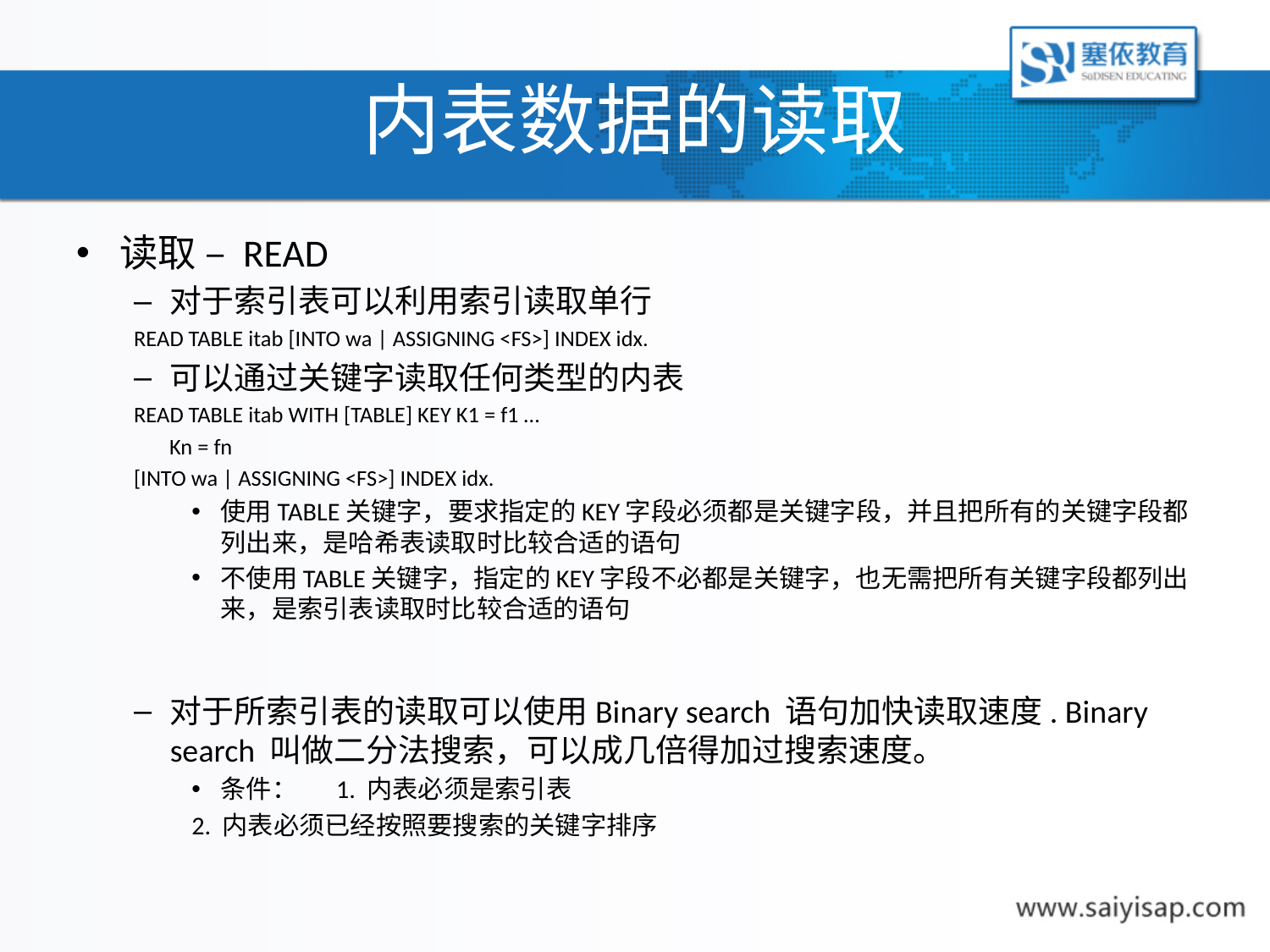

# 内表数据的读取
读取 – READ
对于索引表可以利用索引读取单行
READ TABLE itab [INTO wa | ASSIGNING <FS>] INDEX idx.
可以通过关键字读取任何类型的内表
READ TABLE itab WITH [TABLE] KEY K1 = f1 …
			       Kn = fn
	[INTO wa | ASSIGNING <FS>] INDEX idx.
使用TABLE关键字，要求指定的KEY字段必须都是关键字段，并且把所有的关键字段都列出来，是哈希表读取时比较合适的语句
不使用TABLE关键字，指定的KEY字段不必都是关键字，也无需把所有关键字段都列出来，是索引表读取时比较合适的语句

对于所索引表的读取可以使用Binary search 语句加快读取速度. Binary search 叫做二分法搜索，可以成几倍得加过搜索速度。
条件：	1. 内表必须是索引表
	2. 内表必须已经按照要搜索的关键字排序